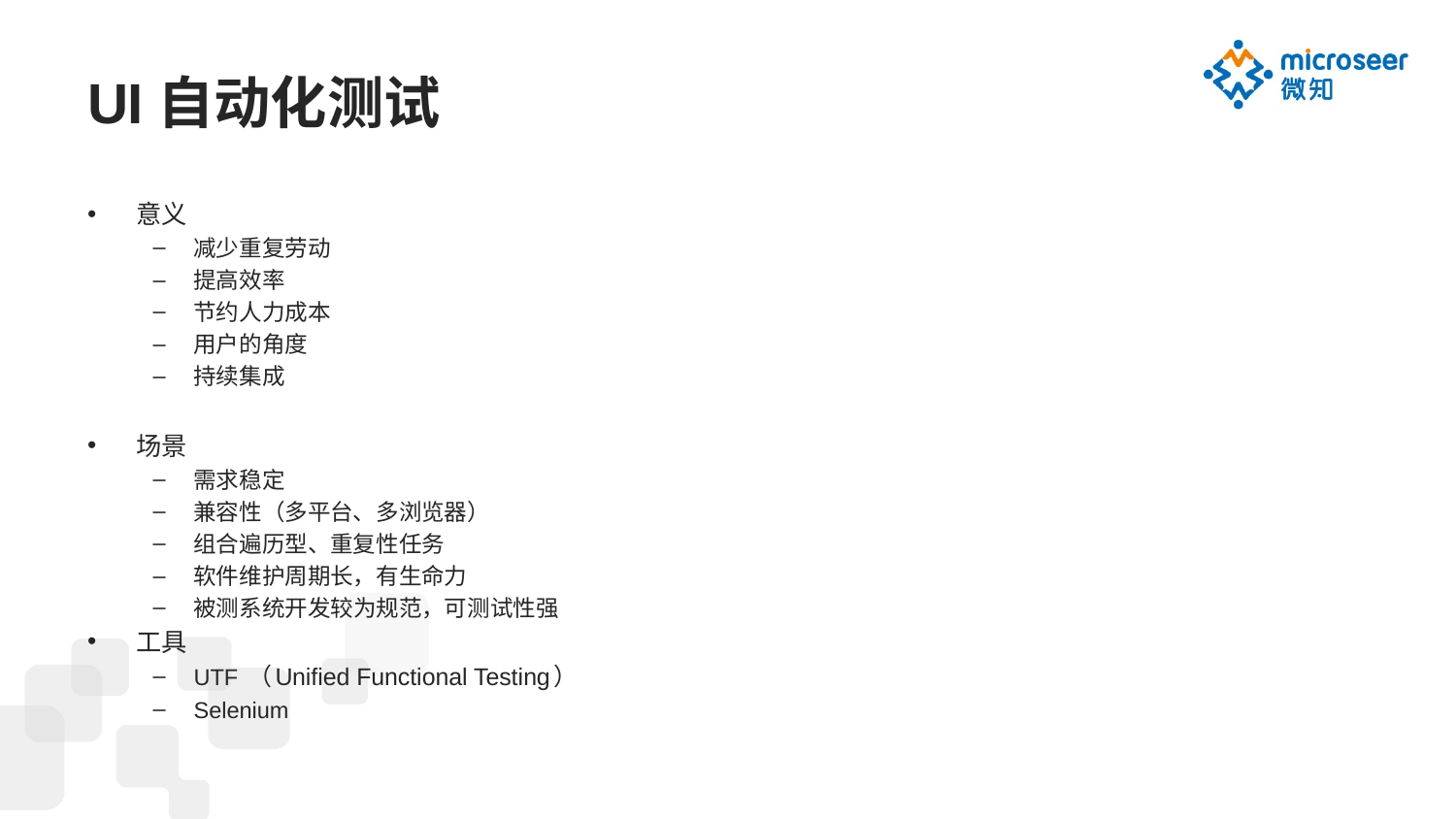

# UI自动化测试
意义
减少重复劳动
提高效率
节约人力成本
用户的角度
持续集成

场景
需求稳定
兼容性（多平台、多浏览器）
组合遍历型、重复性任务
软件维护周期长，有生命力
被测系统开发较为规范，可测试性强
工具
UTF （Unified Functional Testing）
Selenium